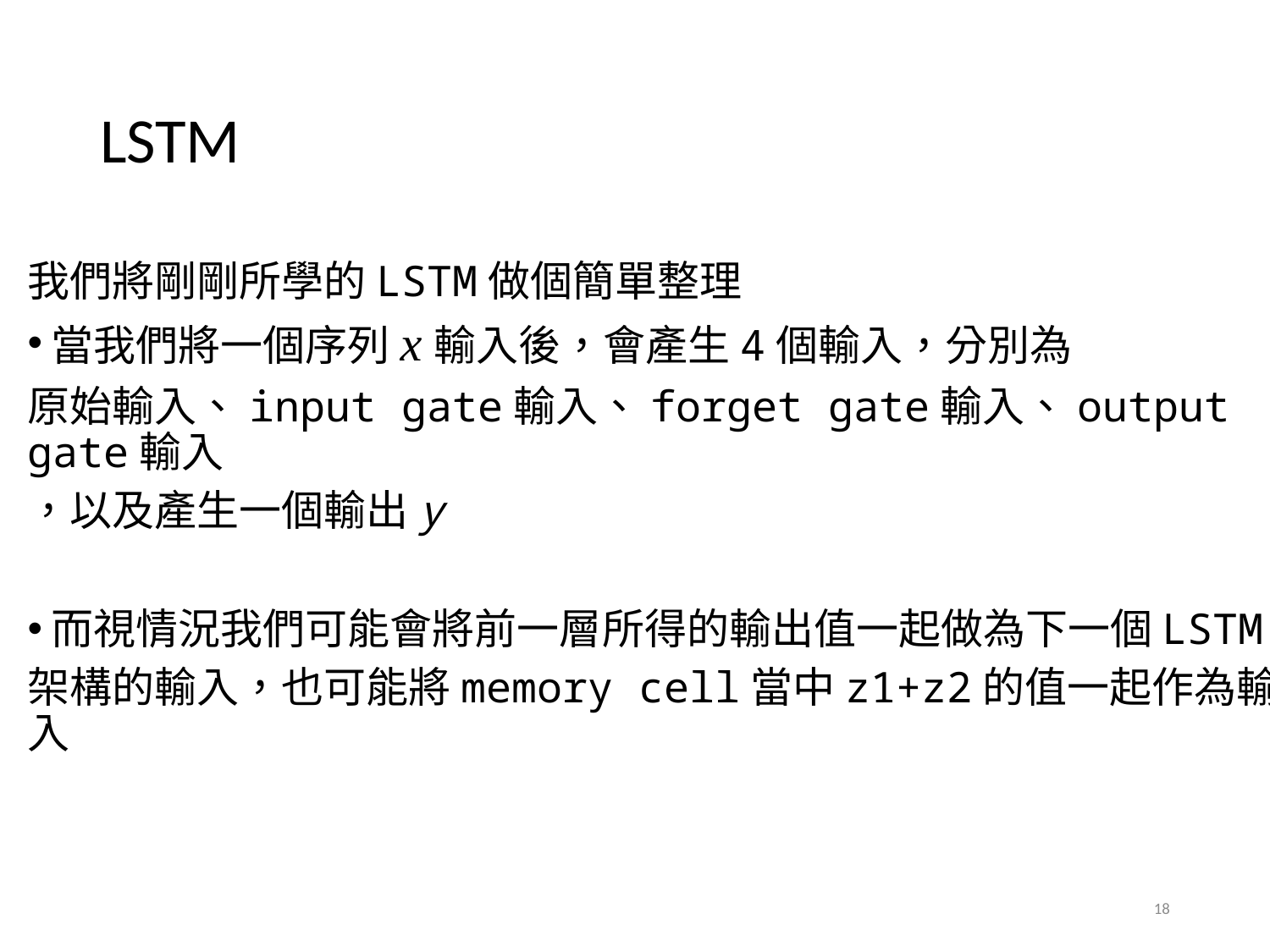

# LSTM
我們將剛剛所學的LSTM做個簡單整理
當我們將一個序列x輸入後，會產生4個輸入，分別為
原始輸入、input gate輸入、forget gate輸入、output gate輸入
，以及產生一個輸出y

而視情況我們可能會將前一層所得的輸出值一起做為下一個LSTM
架構的輸入，也可能將memory cell當中z1+z2的值一起作為輸入

18